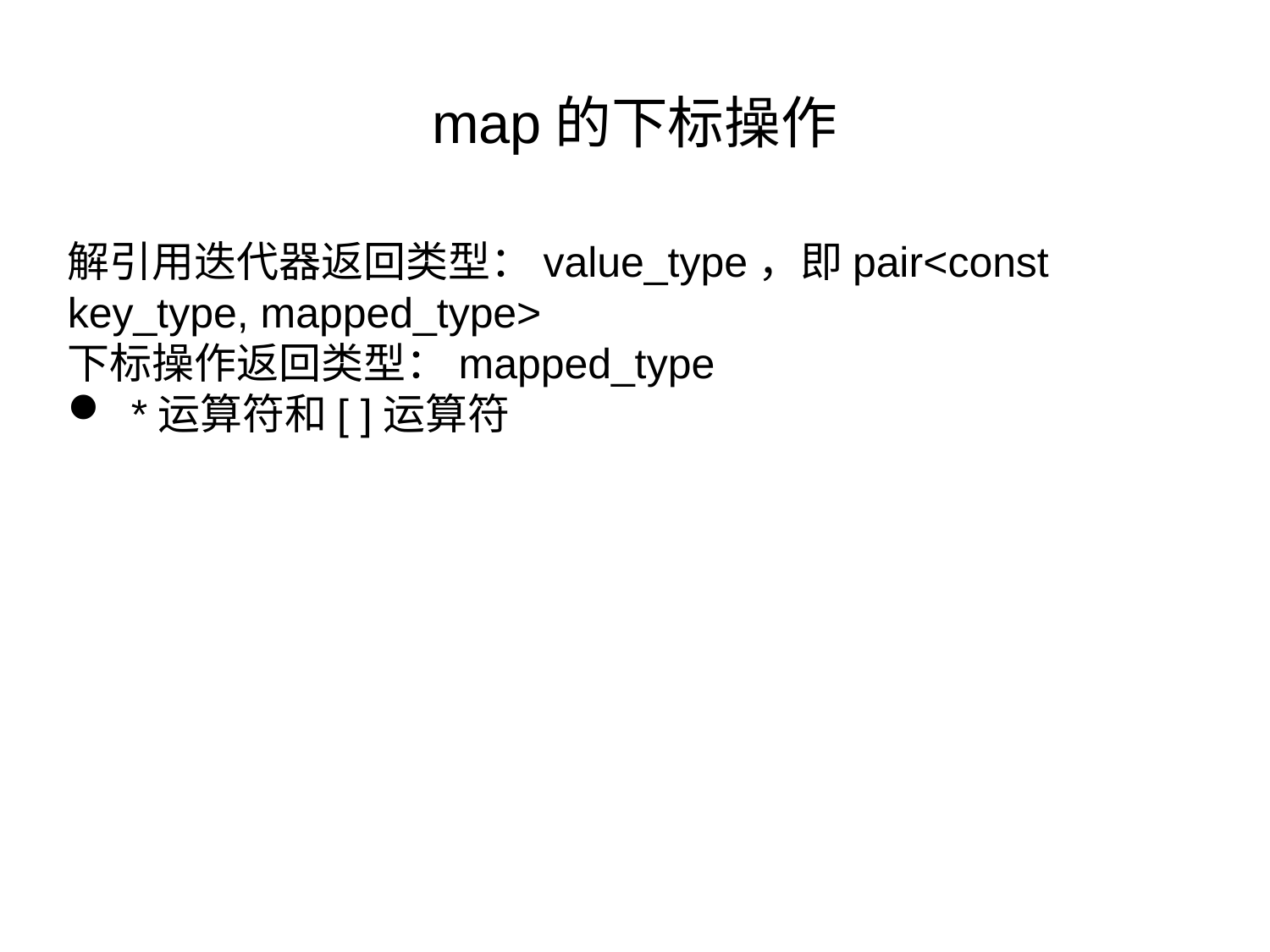

map的下标操作
解引用迭代器返回类型：value_type，即pair<const key_type, mapped_type>
下标操作返回类型：mapped_type
*运算符和[ ]运算符